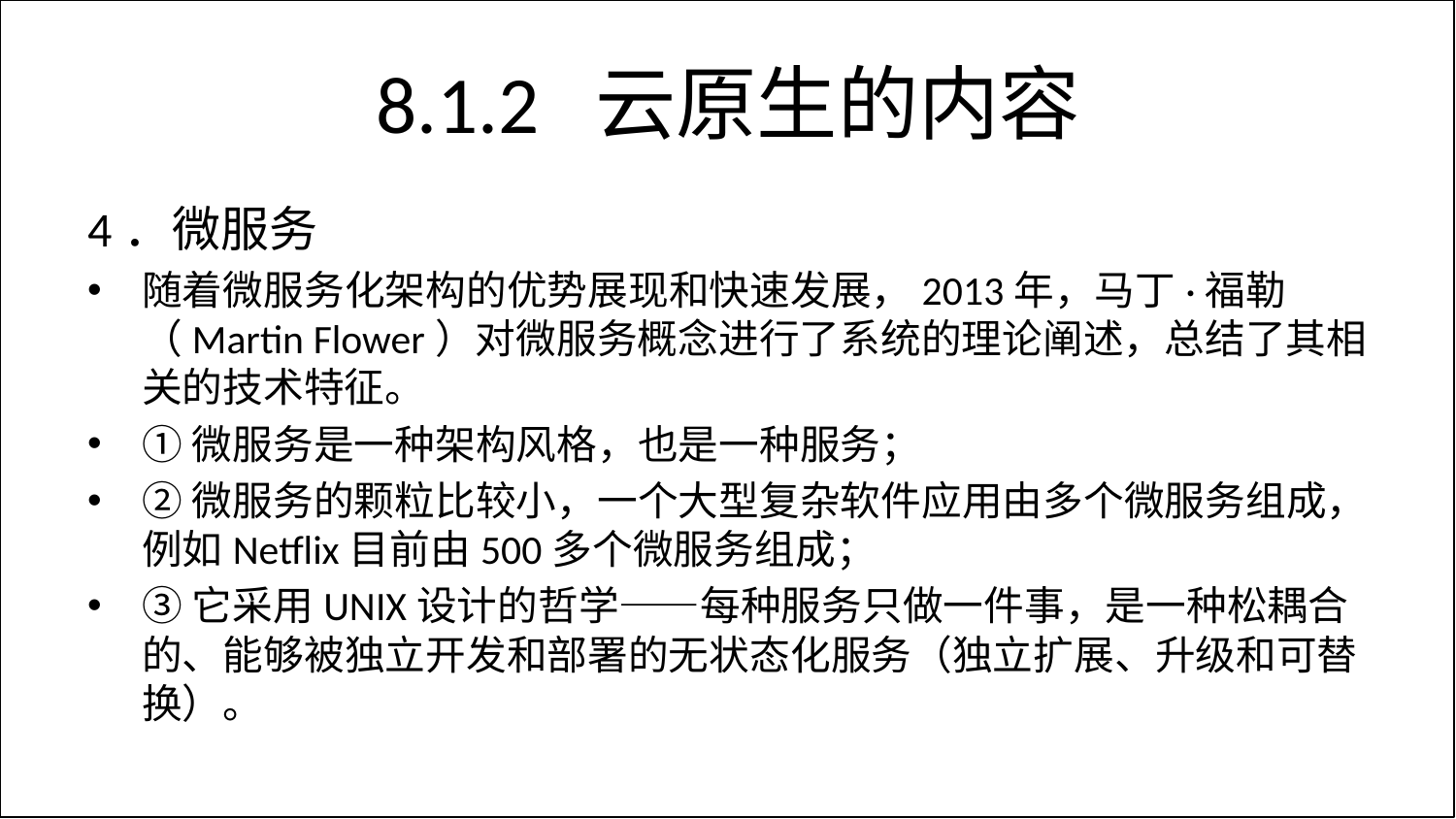

# 8.1.2  云原生的内容
4．微服务
随着微服务化架构的优势展现和快速发展，2013年，马丁·福勒（Martin Flower）对微服务概念进行了系统的理论阐述，总结了其相关的技术特征。
①微服务是一种架构风格，也是一种服务；
②微服务的颗粒比较小，一个大型复杂软件应用由多个微服务组成，例如Netflix目前由500多个微服务组成；
③它采用UNIX设计的哲学——每种服务只做一件事，是一种松耦合的、能够被独立开发和部署的无状态化服务（独立扩展、升级和可替换）。